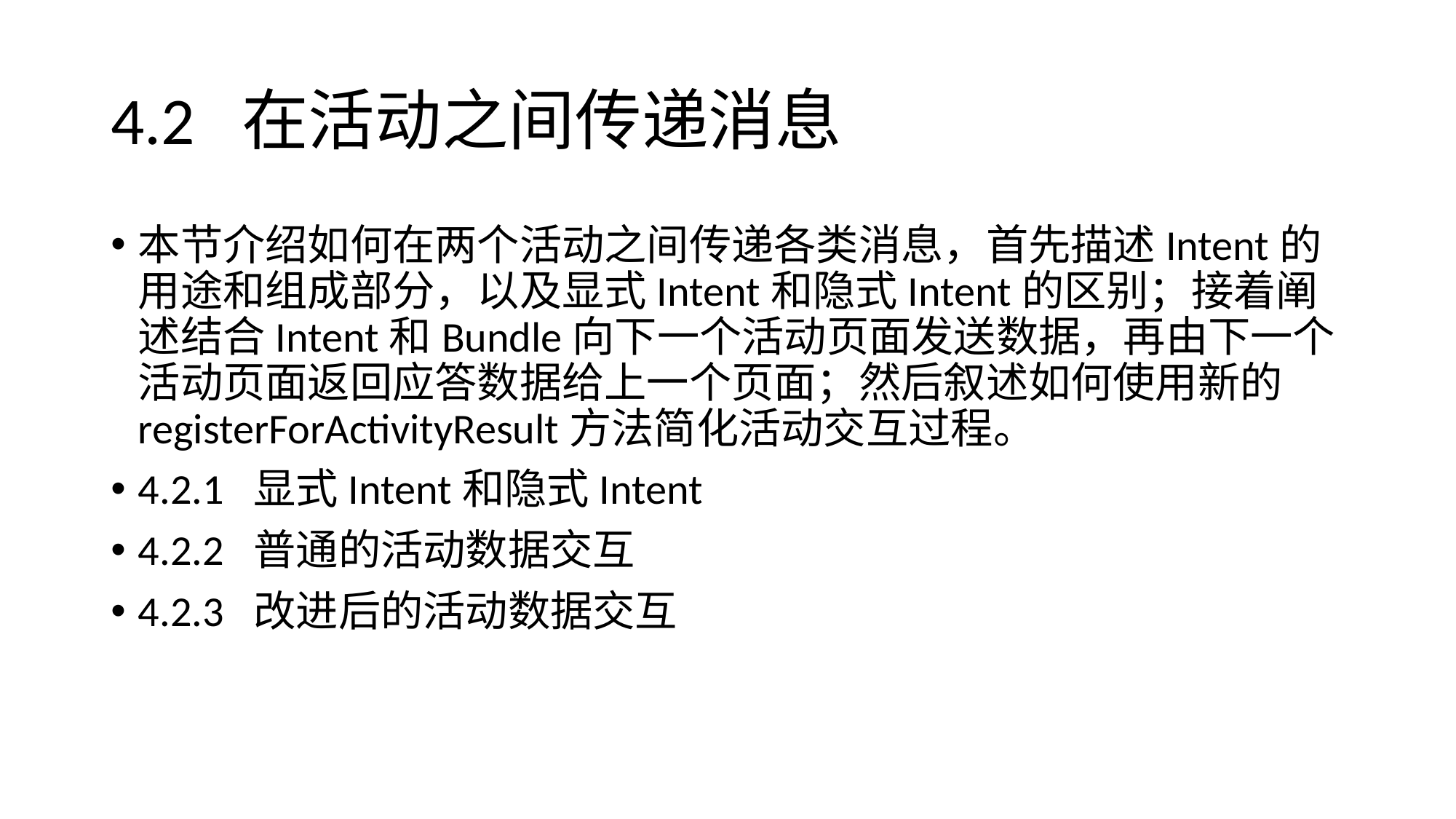

# 4.2  在活动之间传递消息
本节介绍如何在两个活动之间传递各类消息，首先描述Intent的用途和组成部分，以及显式Intent和隐式Intent的区别；接着阐述结合Intent和Bundle向下一个活动页面发送数据，再由下一个活动页面返回应答数据给上一个页面；然后叙述如何使用新的registerForActivityResult方法简化活动交互过程。
4.2.1  显式Intent和隐式Intent
4.2.2  普通的活动数据交互
4.2.3  改进后的活动数据交互